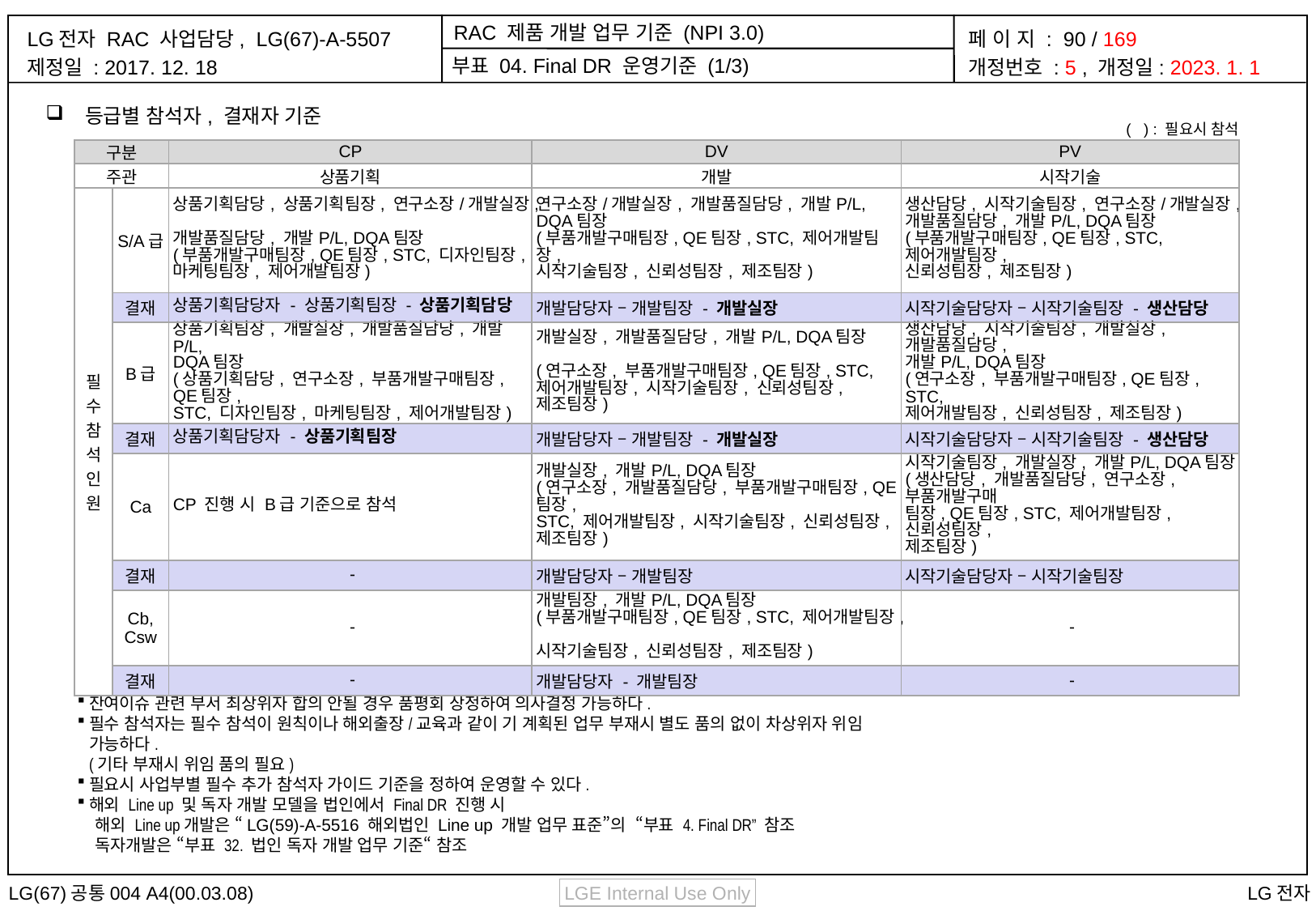

부표 04. Final DR 운영기준 (1/3)
 등급별 참석자, 결재자 기준
(   ) : 필요시 참석
| 구분 |  | CP | DV | PV |
| --- | --- | --- | --- | --- |
| 주관 |  | 상품기획 | 개발 | 시작기술 |
| 필수 참석 인원 | S/A급 | 상품기획담당, 상품기획팀장, 연구소장/개발실장, 개발품질담당, 개발P/L, DQA팀장 (부품개발구매팀장, QE팀장, STC, 디자인팀장, 마케팅팀장, 제어개발팀장) | 연구소장/개발실장, 개발품질담당, 개발P/L, DQA팀장 (부품개발구매팀장, QE팀장, STC, 제어개발팀장, 시작기술팀장, 신뢰성팀장, 제조팀장) | 생산담당, 시작기술팀장, 연구소장/개발실장, 개발품질담당, 개발P/L, DQA팀장 (부품개발구매팀장, QE팀장, STC, 제어개발팀장, 신뢰성팀장, 제조팀장) |
|  | 결재 | 상품기획담당자 - 상품기획팀장 - 상품기획담당 | 개발담당자 – 개발팀장 - 개발실장 | 시작기술담당자 – 시작기술팀장 - 생산담당 |
|  | B급 | 상품기획팀장, 개발실장, 개발품질담당, 개발P/L, DQA팀장 (상품기획담당, 연구소장, 부품개발구매팀장, QE팀장, STC, 디자인팀장, 마케팅팀장, 제어개발팀장) | 개발실장, 개발품질담당, 개발P/L, DQA팀장 (연구소장, 부품개발구매팀장, QE팀장, STC, 제어개발팀장, 시작기술팀장, 신뢰성팀장, 제조팀장) | 생산담당, 시작기술팀장, 개발실장, 개발품질담당, 개발P/L, DQA팀장 (연구소장, 부품개발구매팀장, QE팀장, STC, 제어개발팀장, 신뢰성팀장, 제조팀장) |
|  | 결재 | 상품기획담당자 - 상품기획팀장 | 개발담당자 – 개발팀장 - 개발실장 | 시작기술담당자 – 시작기술팀장 - 생산담당 |
|  | Ca | CP 진행 시 B급 기준으로 참석 | 개발실장, 개발P/L, DQA팀장 (연구소장, 개발품질담당, 부품개발구매팀장, QE팀장, STC, 제어개발팀장, 시작기술팀장, 신뢰성팀장, 제조팀장) | 시작기술팀장, 개발실장, 개발P/L, DQA팀장 (생산담당, 개발품질담당, 연구소장, 부품개발구매 팀장, QE팀장, STC, 제어개발팀장, 신뢰성팀장, 제조팀장) |
|  | 결재 | - | 개발담당자 – 개발팀장 | 시작기술담당자 – 시작기술팀장 |
|  | Cb, Csw | - | 개발팀장, 개발P/L, DQA팀장 (부품개발구매팀장, QE팀장, STC, 제어개발팀장, 시작기술팀장, 신뢰성팀장, 제조팀장) | - |
|  | 결재 | - | 개발담당자 - 개발팀장 | - |
잔여이슈 관련 부서 최상위자 합의 안될 경우 품평회 상정하여 의사결정 가능하다.
필수 참석자는 필수 참석이 원칙이나 해외출장/교육과 같이 기 계획된 업무 부재시 별도 품의 없이 차상위자 위임 가능하다.
(기타 부재시 위임 품의 필요)
필요시 사업부별 필수 추가 참석자 가이드 기준을 정하여 운영할 수 있다.
해외 Line up 및 독자 개발 모델을 법인에서 Final DR 진행 시
   해외 Line up개발은 “LG(59)-A-5516 해외법인 Line up 개발 업무 표준”의  “부표 4. Final DR” 참조
   독자개발은 “부표 32. 법인 독자 개발 업무 기준“ 참조